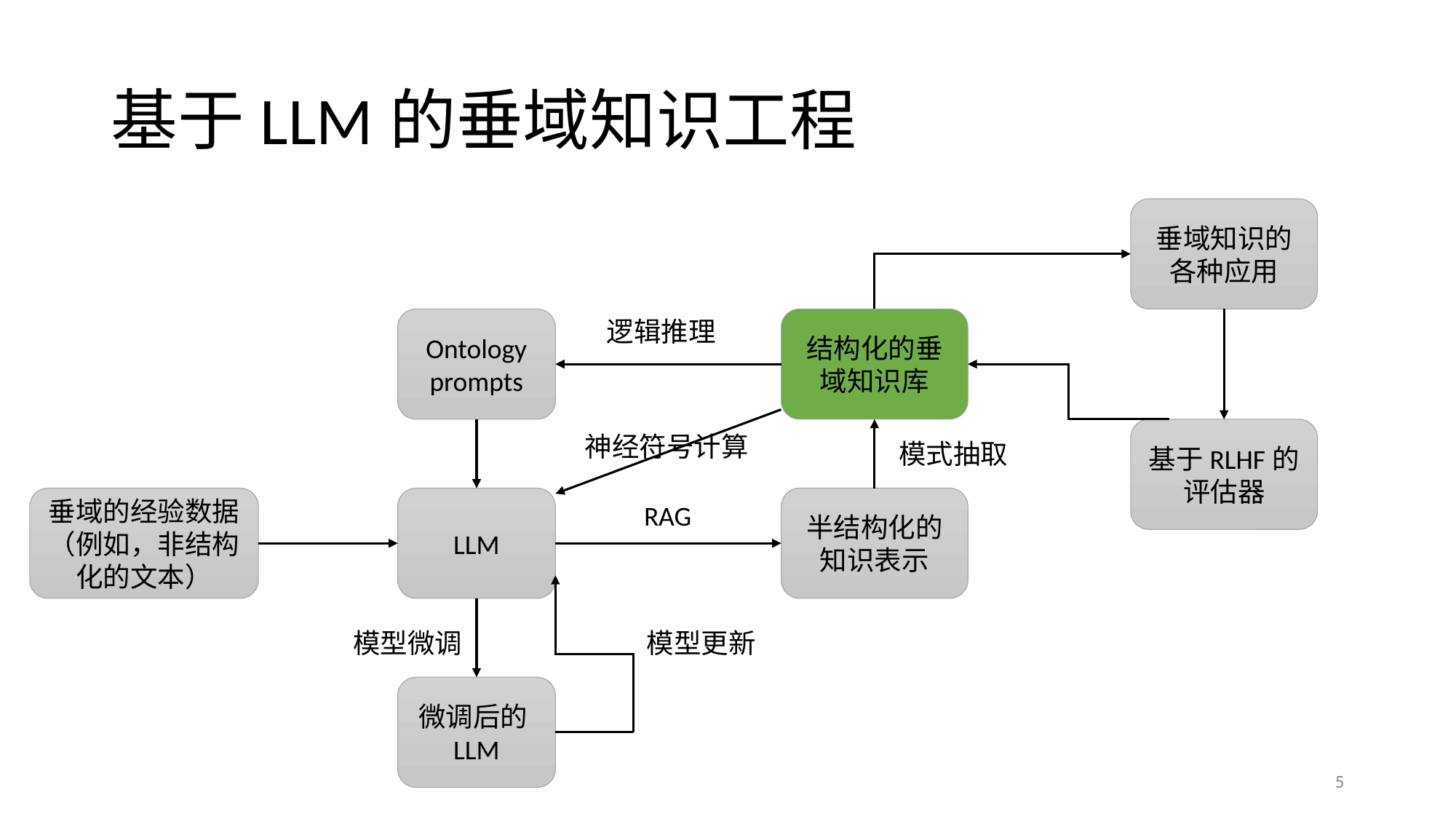

# 基于LLM的垂域知识工程
垂域知识的各种应用
Ontology prompts
逻辑推理
结构化的垂域知识库
基于RLHF的评估器
神经符号计算
模式抽取
LLM
半结构化的知识表示
垂域的经验数据（例如，非结构化的文本）
RAG
模型微调
模型更新
微调后的LLM
5